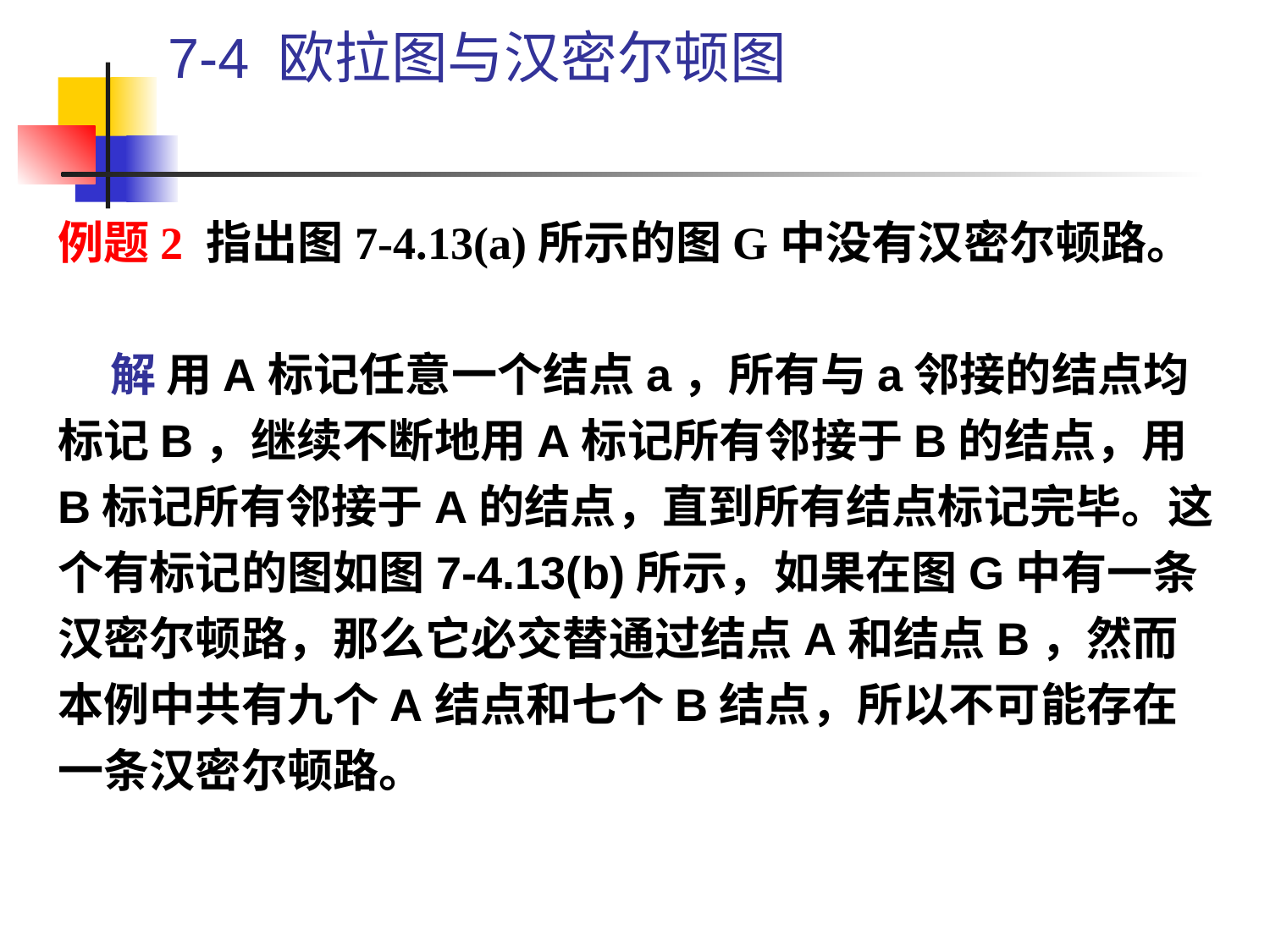

# 7-4 欧拉图与汉密尔顿图
例题2 指出图7-4.13(a)所示的图G中没有汉密尔顿路。
    解 用A标记任意一个结点a，所有与a邻接的结点均标记B，继续不断地用A标记所有邻接于B的结点，用B标记所有邻接于A的结点，直到所有结点标记完毕。这个有标记的图如图7-4.13(b)所示，如果在图G中有一条汉密尔顿路，那么它必交替通过结点A和结点B，然而本例中共有九个A结点和七个B结点，所以不可能存在一条汉密尔顿路。